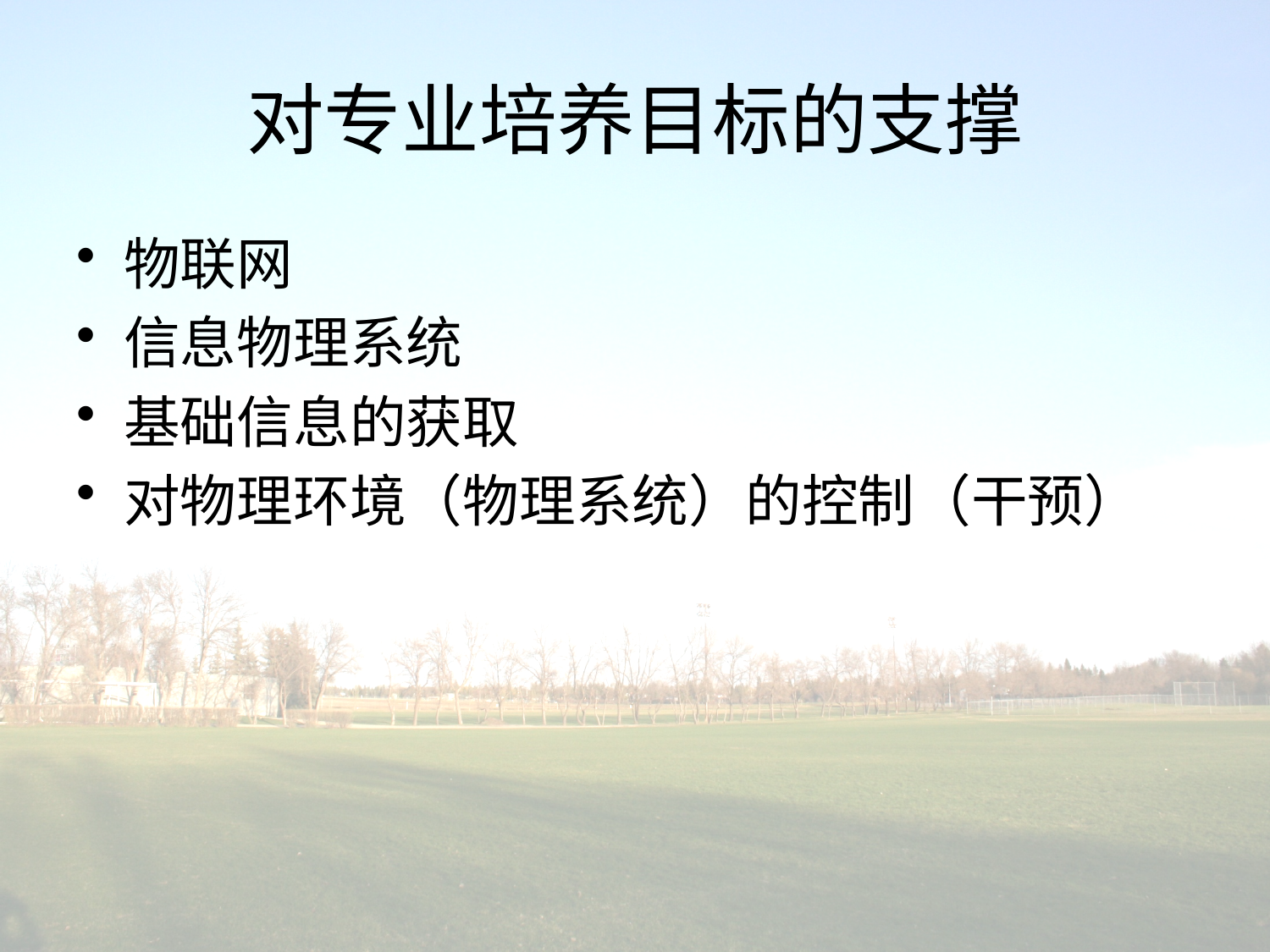

# 对专业培养目标的支撑
物联网
信息物理系统
基础信息的获取
对物理环境（物理系统）的控制（干预）